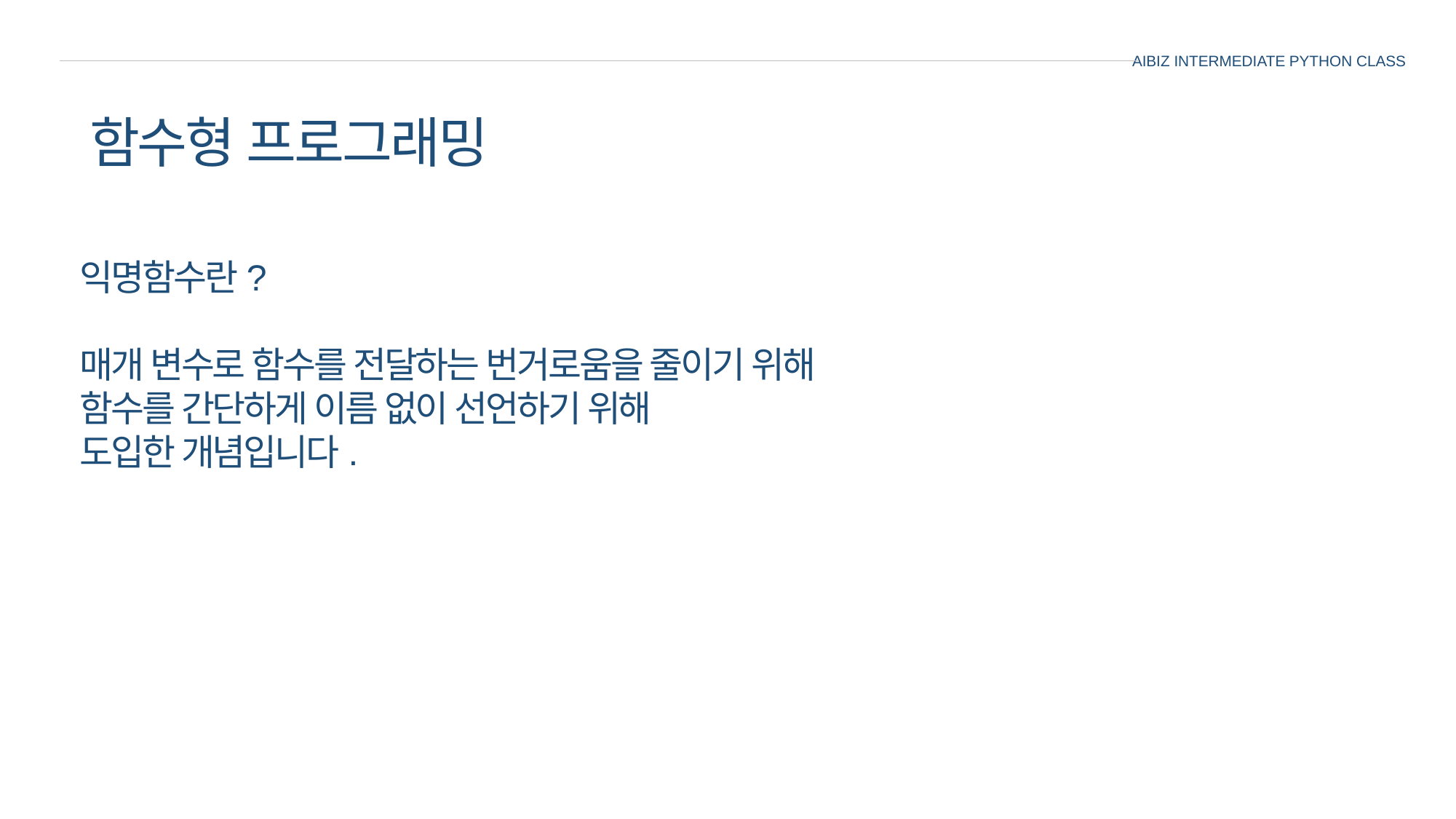

AIBIZ INTERMEDIATE PYTHON CLASS
함수형 프로그래밍
익명함수란?

매개 변수로 함수를 전달하는 번거로움을 줄이기 위해
함수를 간단하게 이름 없이 선언하기 위해
도입한 개념입니다.